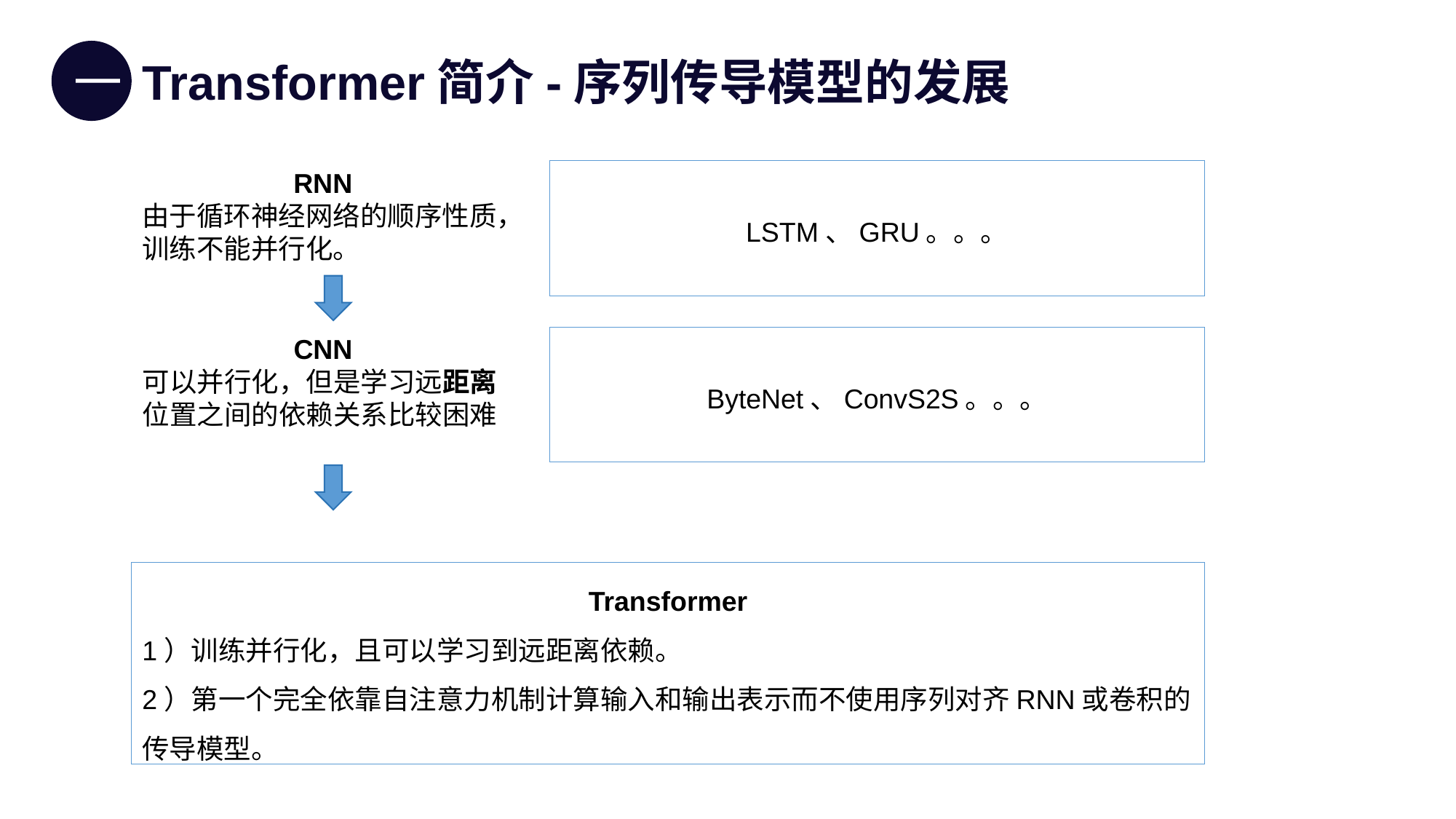

一
Transformer简介-序列传导模型的发展
RNN
由于循环神经网络的顺序性质，训练不能并行化。
LSTM、GRU。。。

CNN
可以并行化，但是学习远距离位置之间的依赖关系比较困难
ByteNet、ConvS2S。。。

Transformer
1）训练并行化，且可以学习到远距离依赖。
2）第一个完全依靠自注意力机制计算输入和输出表示而不使用序列对齐RNN或卷积的传导模型。